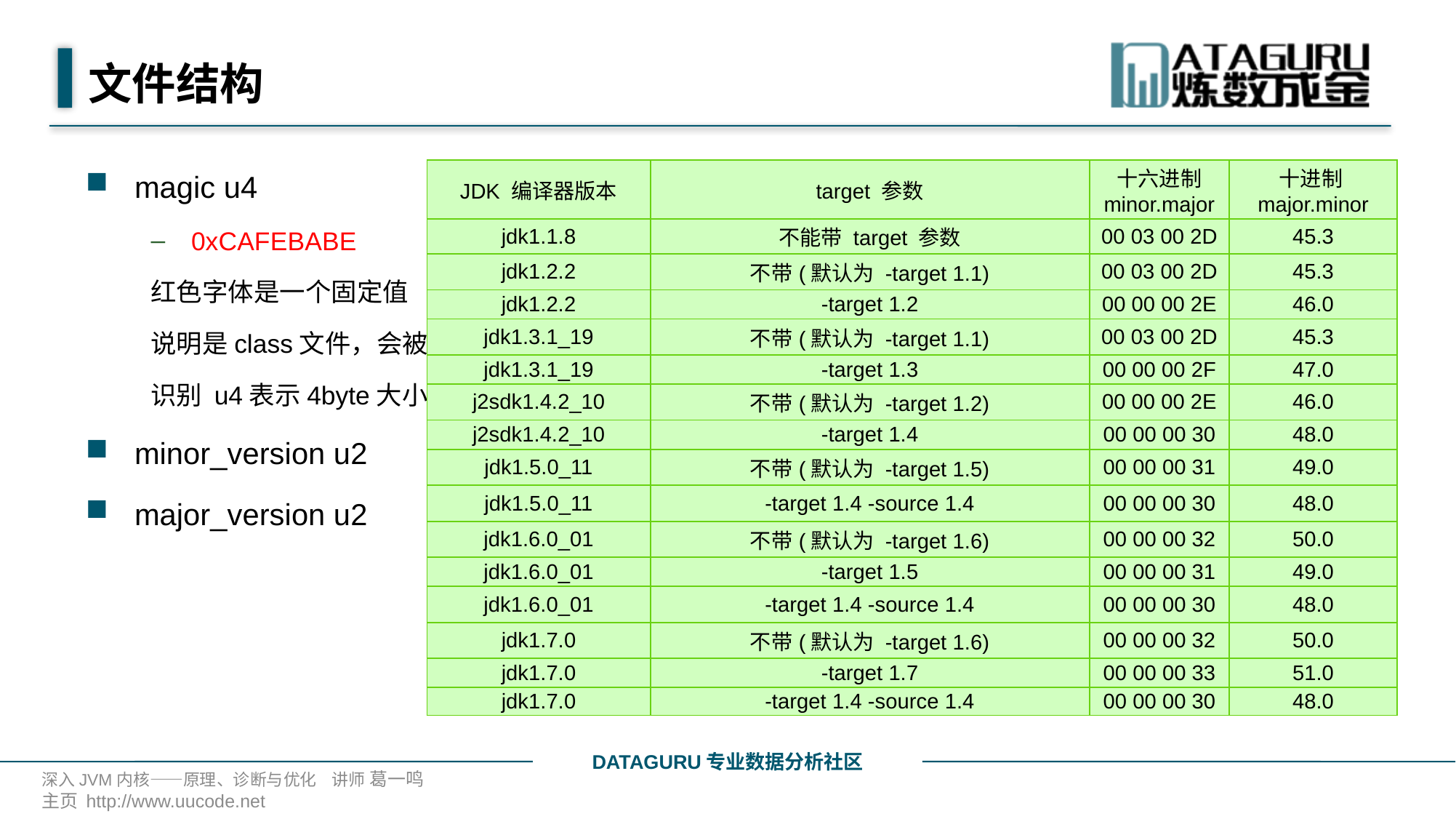

# 文件结构
magic u4
0xCAFEBABE
红色字体是一个固定值
说明是class文件，会被
识别 u4表示4byte大小
minor_version u2
major_version u2

| JDK 编译器版本 | target 参数 | 十六进制 minor.major | 十进制 major.minor |
| --- | --- | --- | --- |
| jdk1.1.8 | 不能带 target 参数 | 00 03 00 2D | 45.3 |
| jdk1.2.2 | 不带(默认为 -target 1.1) | 00 03 00 2D | 45.3 |
| jdk1.2.2 | -target 1.2 | 00 00 00 2E | 46.0 |
| jdk1.3.1\_19 | 不带(默认为 -target 1.1) | 00 03 00 2D | 45.3 |
| jdk1.3.1\_19 | -target 1.3 | 00 00 00 2F | 47.0 |
| j2sdk1.4.2\_10 | 不带(默认为 -target 1.2) | 00 00 00 2E | 46.0 |
| j2sdk1.4.2\_10 | -target 1.4 | 00 00 00 30 | 48.0 |
| jdk1.5.0\_11 | 不带(默认为 -target 1.5) | 00 00 00 31 | 49.0 |
| jdk1.5.0\_11 | -target 1.4 -source 1.4 | 00 00 00 30 | 48.0 |
| jdk1.6.0\_01 | 不带(默认为 -target 1.6) | 00 00 00 32 | 50.0 |
| jdk1.6.0\_01 | -target 1.5 | 00 00 00 31 | 49.0 |
| jdk1.6.0\_01 | -target 1.4 -source 1.4 | 00 00 00 30 | 48.0 |
| jdk1.7.0 | 不带(默认为 -target 1.6) | 00 00 00 32 | 50.0 |
| jdk1.7.0 | -target 1.7 | 00 00 00 33 | 51.0 |
| jdk1.7.0 | -target 1.4 -source 1.4 | 00 00 00 30 | 48.0 |